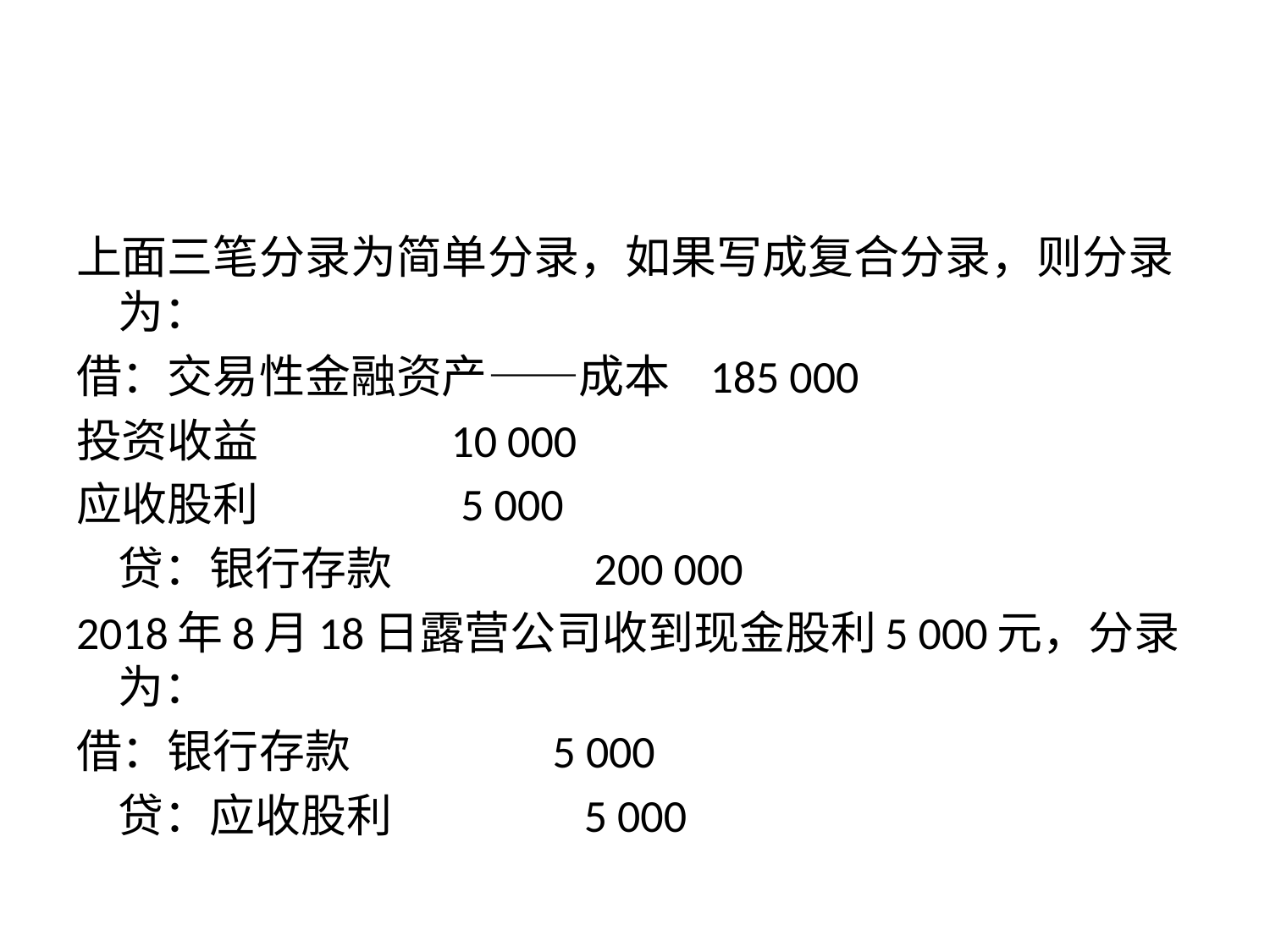

#
上面三笔分录为简单分录，如果写成复合分录，则分录为：
借：交易性金融资产——成本   185 000
投资收益                  10 000
应收股利                   5 000
	贷：银行存款                   200 000
2018年8月18日露营公司收到现金股利5 000元，分录为：
借：银行存款                   5 000
	贷：应收股利                  5 000